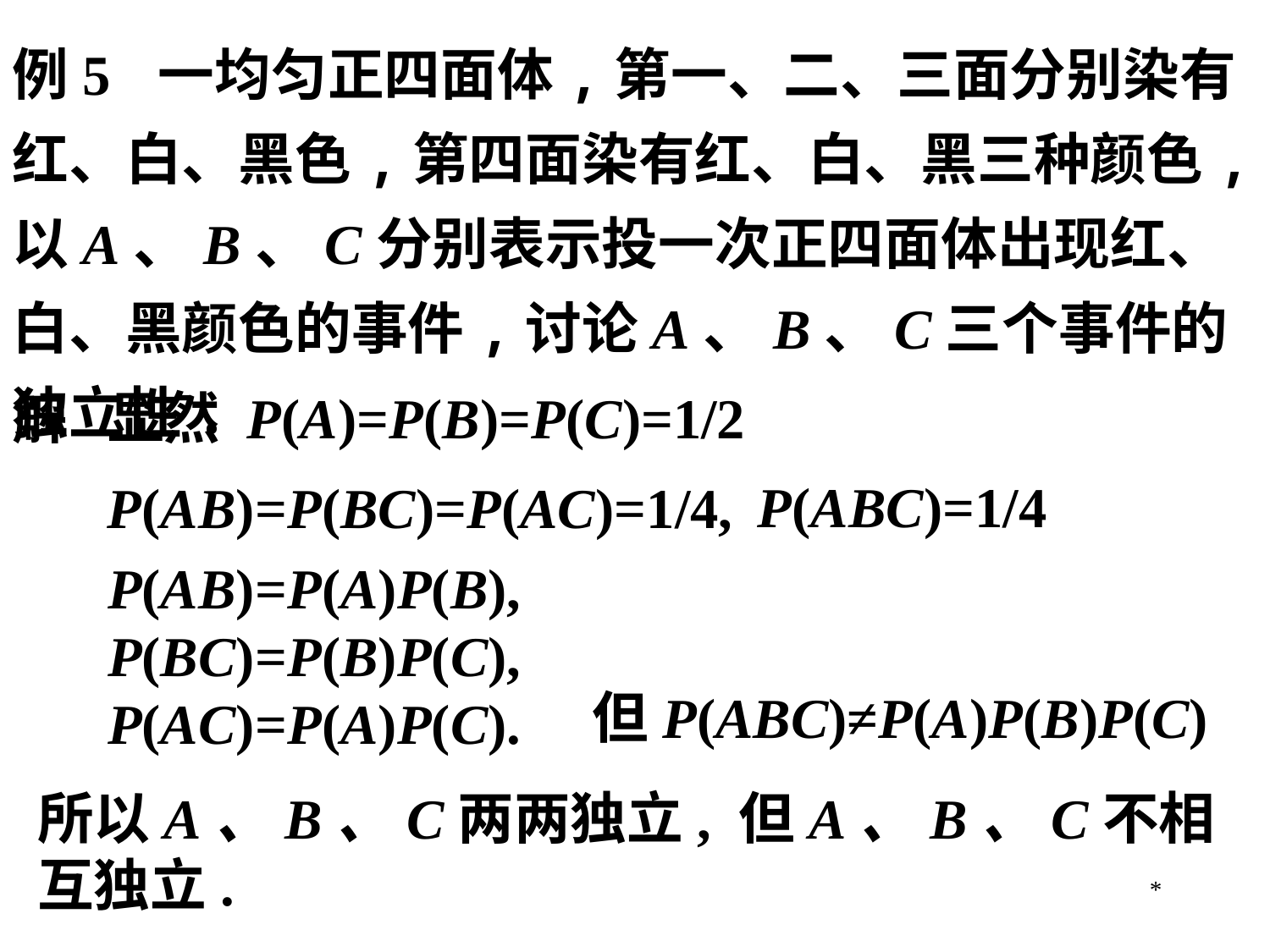

例5 一均匀正四面体,第一、二、三面分别染有红、白、黑色,第四面染有红、白、黑三种颜色,以A、B、C分别表示投一次正四面体出现红、白、黑颜色的事件,讨论A、B、C三个事件的独立性.
解   显然 P(A)=P(B)=P(C)=1/2
P(ABC)=1/4
P(AB)=P(BC)=P(AC)=1/4,
P(AB)=P(A)P(B),
P(BC)=P(B)P(C),
P(AC)=P(A)P(C).
但P(ABC)≠P(A)P(B)P(C)
所以A、B、C两两独立, 但A、B、C不相互独立.
*